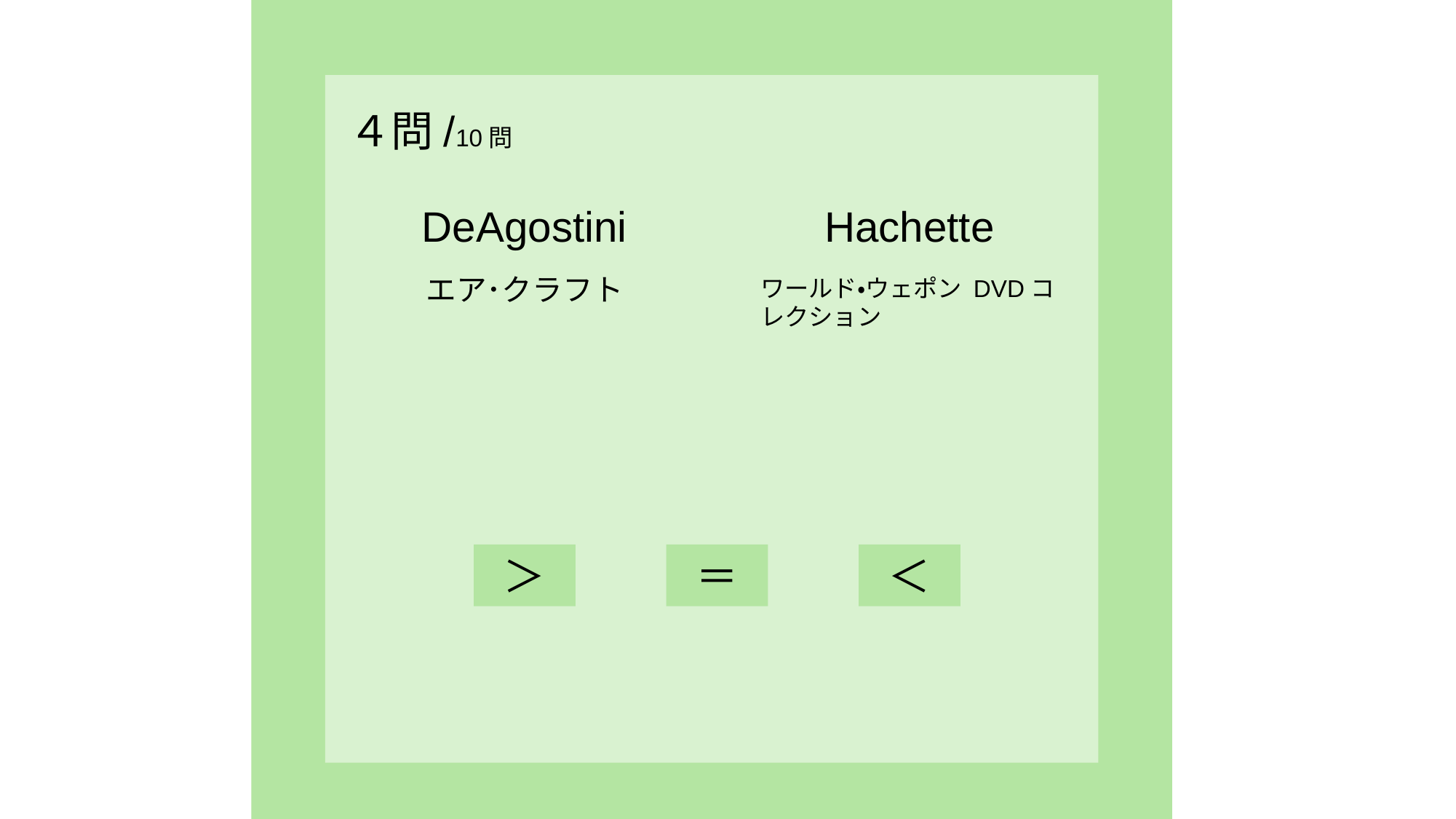

４問/10問
DeAgostini
Hachette
エア･クラフト
ワールド・ウェポン DVDコレクション
＞
＝
＜